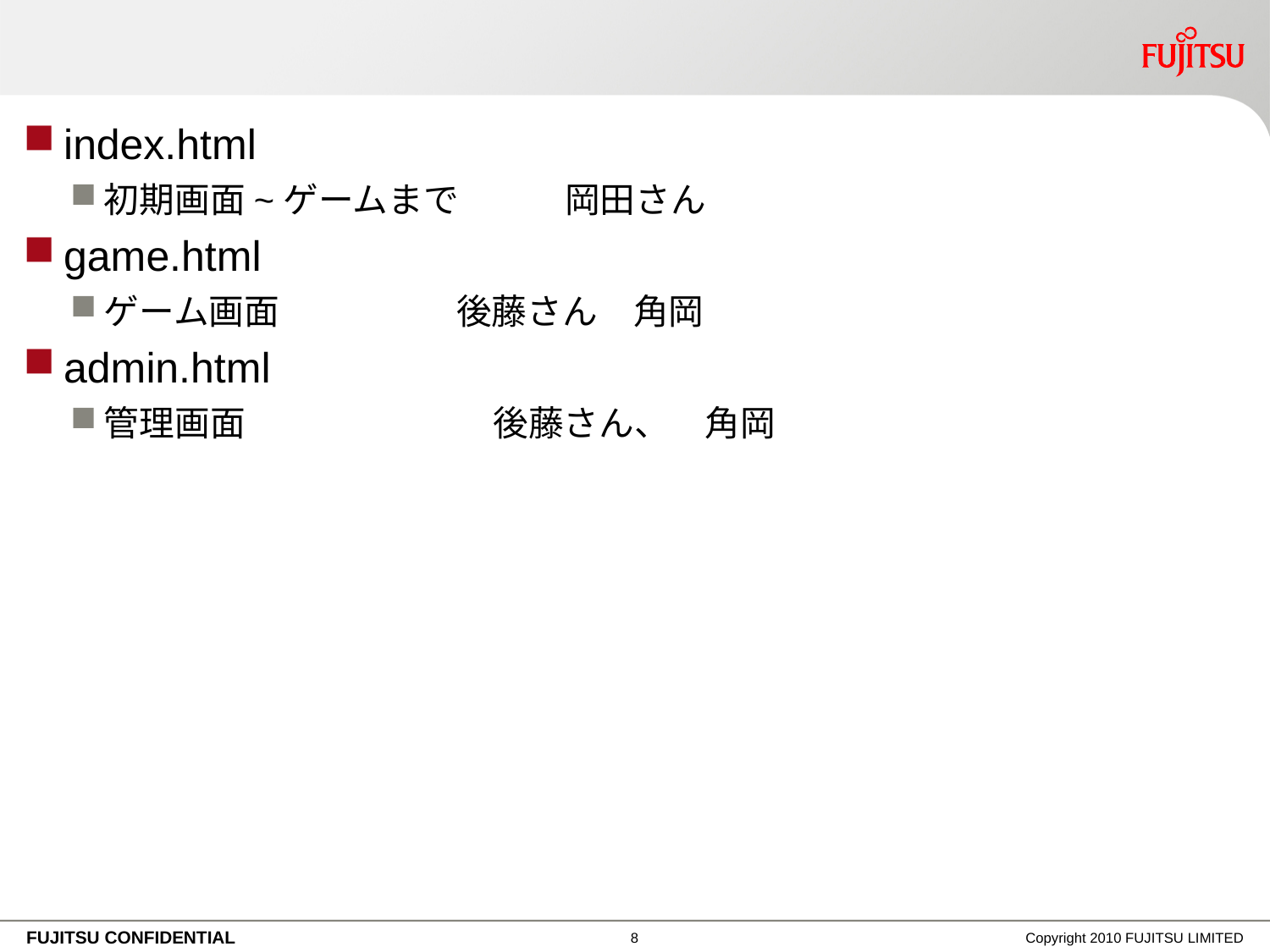

#
index.html
初期画面~ゲームまで　　　岡田さん
game.html
ゲーム画面　　　　　後藤さん　角岡
admin.html
管理画面　　　　　　　後藤さん、　角岡

8
Copyright 2010 FUJITSU LIMITED